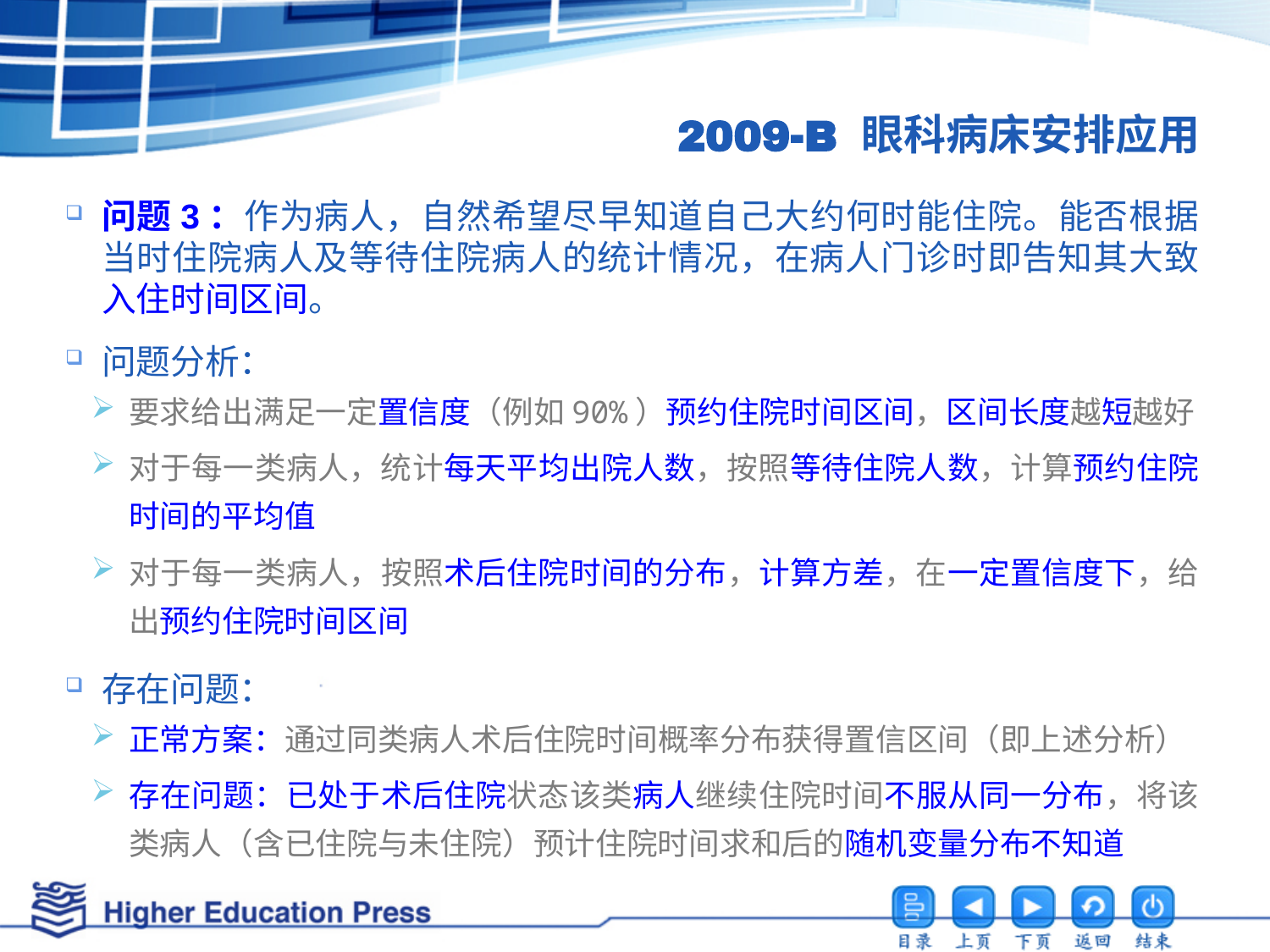

# 2009-B 眼科病床安排应用
问题3：作为病人，自然希望尽早知道自己大约何时能住院。能否根据当时住院病人及等待住院病人的统计情况，在病人门诊时即告知其大致入住时间区间。
问题分析：
要求给出满足一定置信度（例如90%）预约住院时间区间，区间长度越短越好
对于每一类病人，统计每天平均出院人数，按照等待住院人数，计算预约住院时间的平均值
对于每一类病人，按照术后住院时间的分布，计算方差，在一定置信度下，给出预约住院时间区间
存在问题：
正常方案：通过同类病人术后住院时间概率分布获得置信区间（即上述分析）
存在问题：已处于术后住院状态该类病人继续住院时间不服从同一分布，将该类病人（含已住院与未住院）预计住院时间求和后的随机变量分布不知道